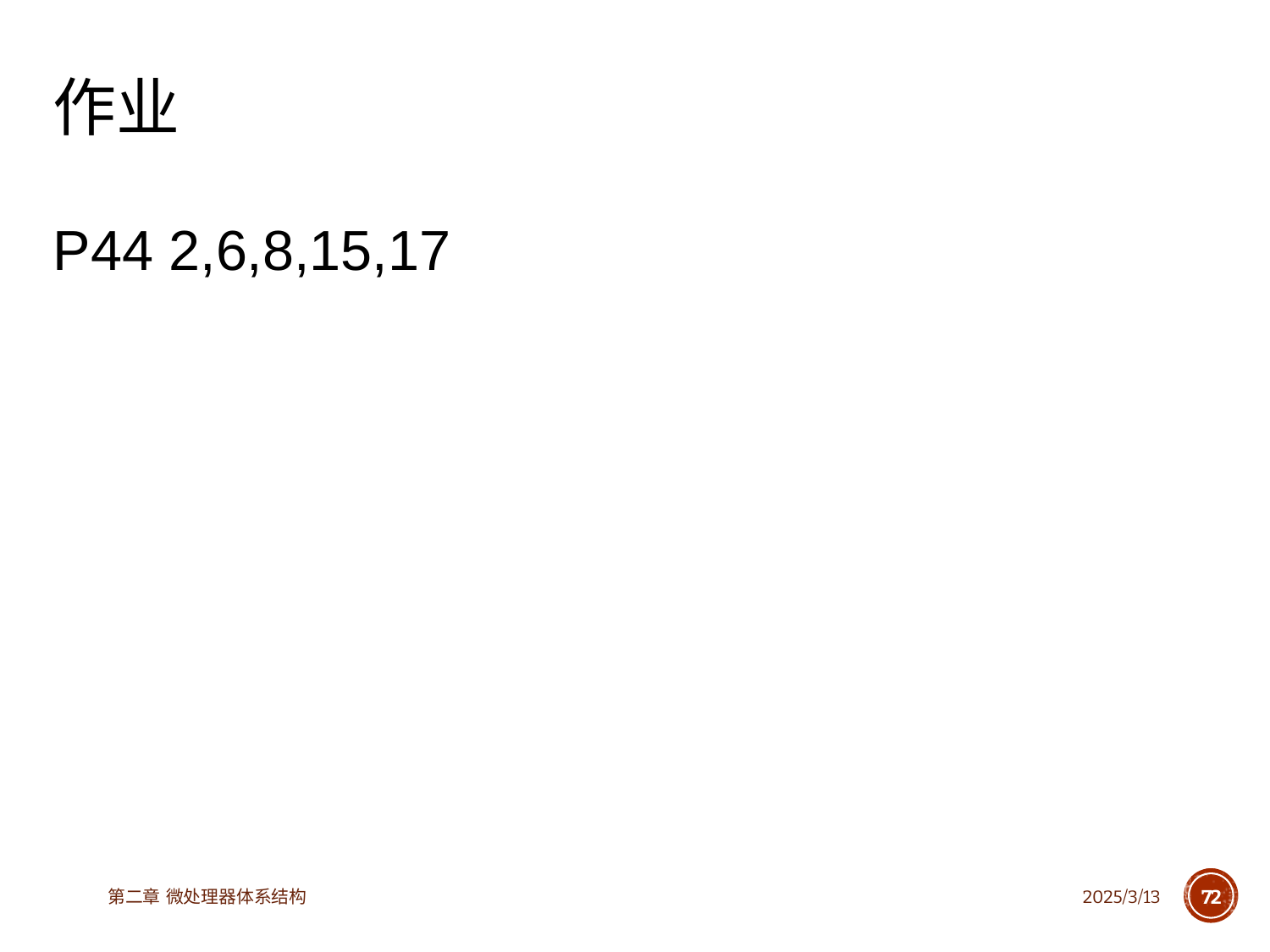

# 作业
P44 2,6,8,15,17
第二章 微处理器体系结构
2025/3/13
72